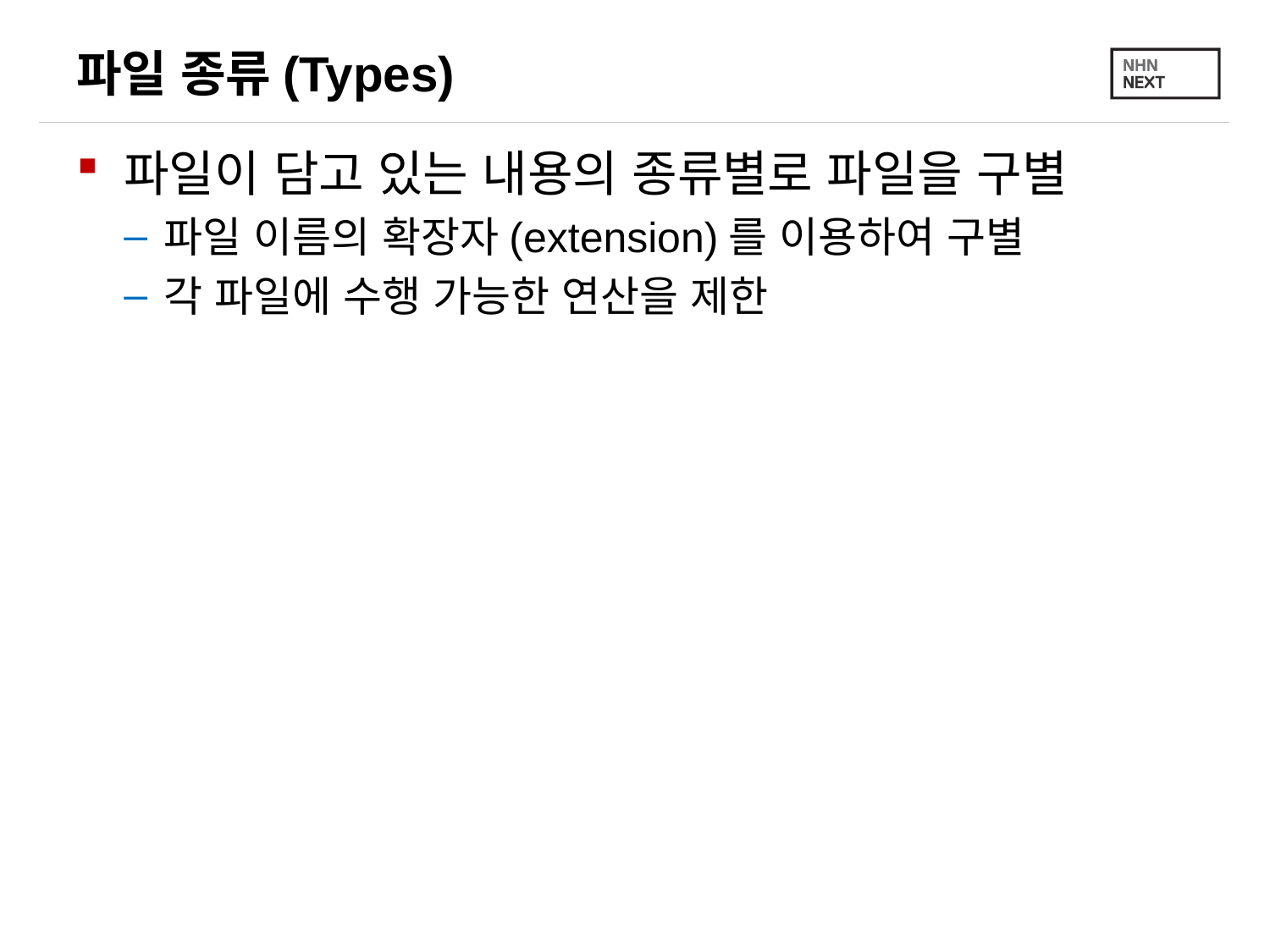

# 파일 종류(Types)
파일이 담고 있는 내용의 종류별로 파일을 구별
파일 이름의 확장자(extension)를 이용하여 구별
각 파일에 수행 가능한 연산을 제한